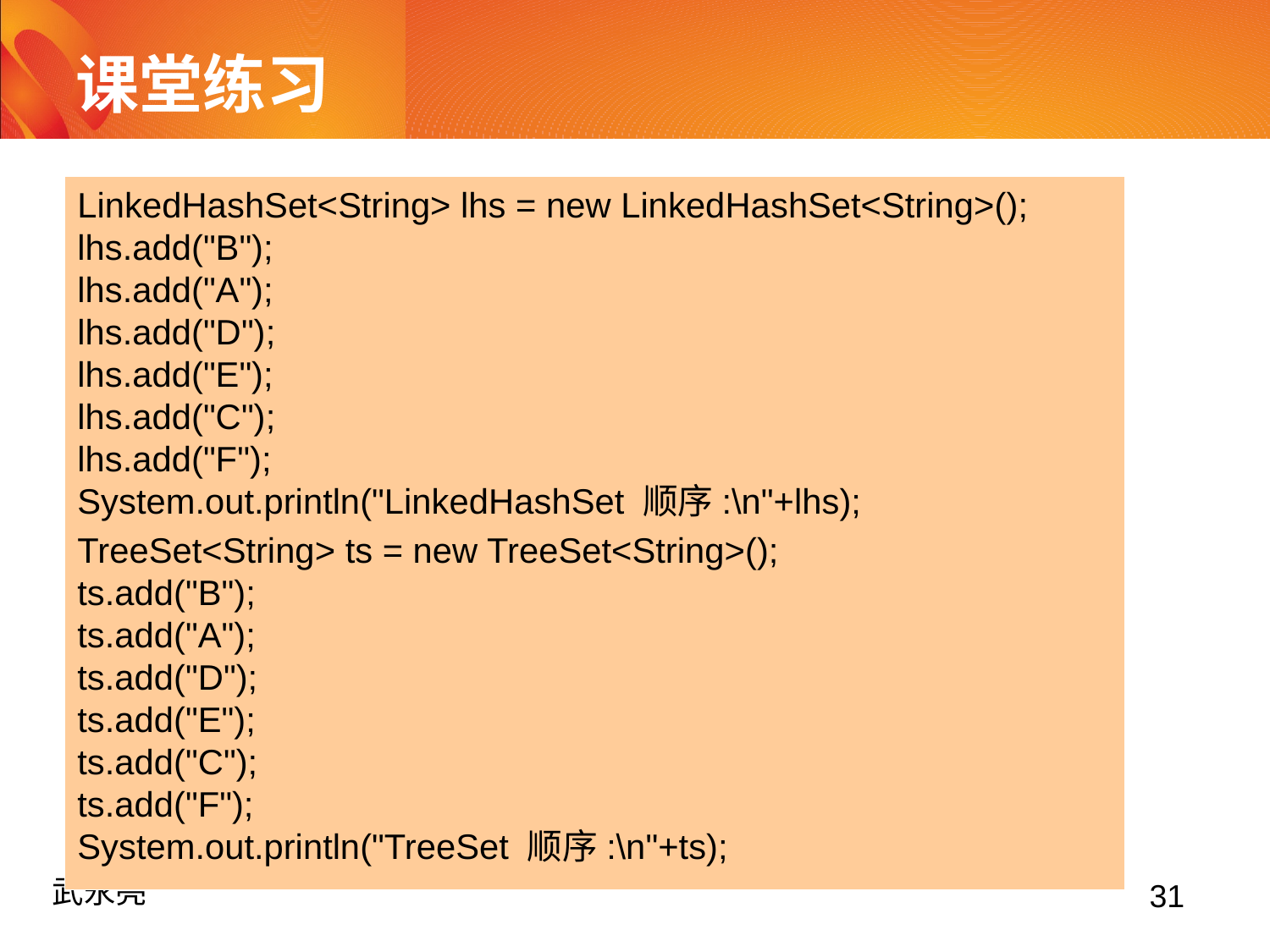

# 课堂练习

LinkedHashSet<String> lhs = new LinkedHashSet<String>();
lhs.add("B");
lhs.add("A");
lhs.add("D");
lhs.add("E");
lhs.add("C");
lhs.add("F");
System.out.println("LinkedHashSet 顺序:\n"+lhs);
TreeSet<String> ts = new TreeSet<String>();
ts.add("B");
ts.add("A");
ts.add("D");
ts.add("E");
ts.add("C");
ts.add("F");
System.out.println("TreeSet 顺序:\n"+ts);